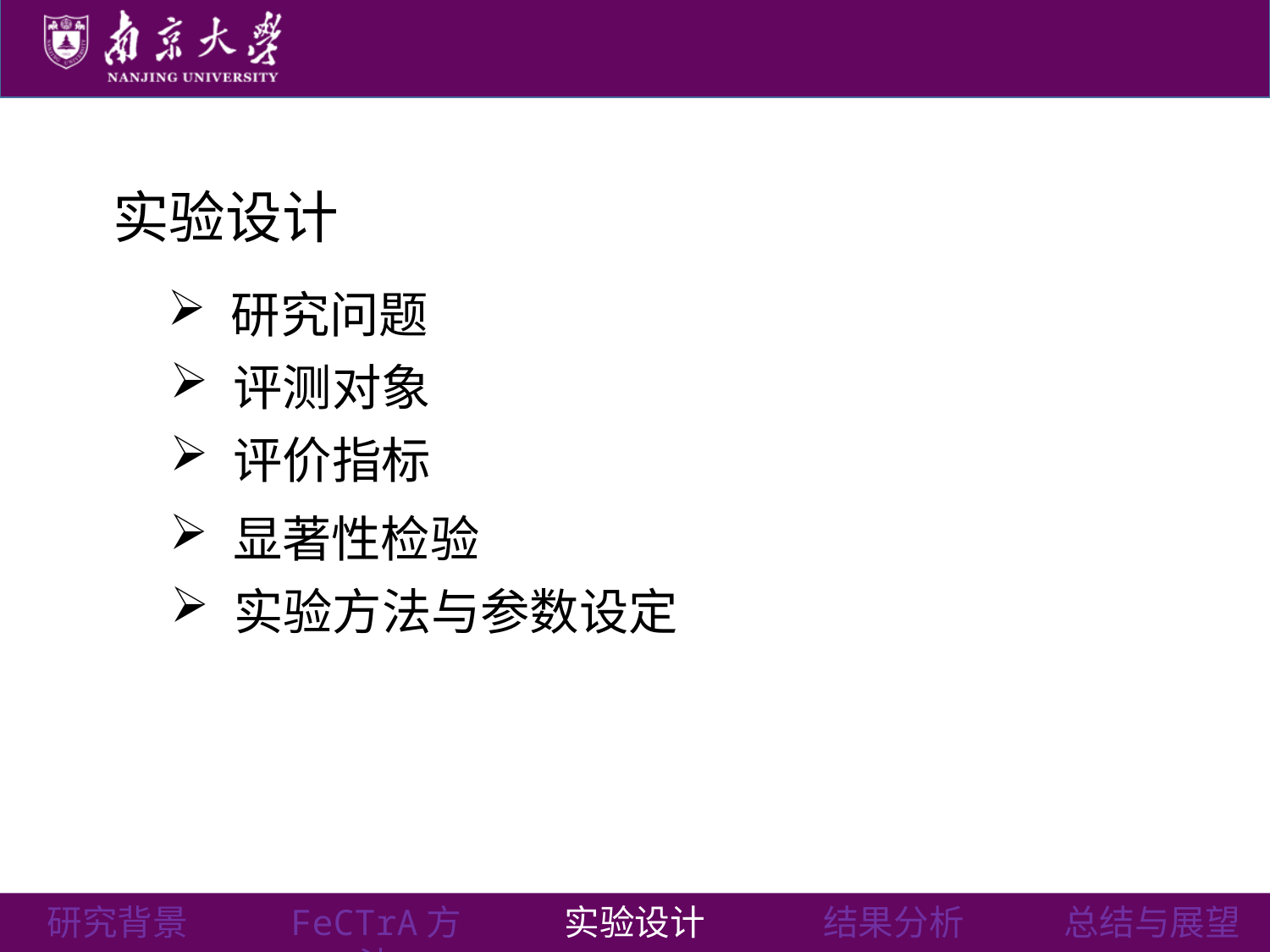

实验设计
研究问题
评测对象
评价指标
显著性检验
实验方法与参数设定
研究背景
FeCTrA方法
实验设计
结果分析
总结与展望